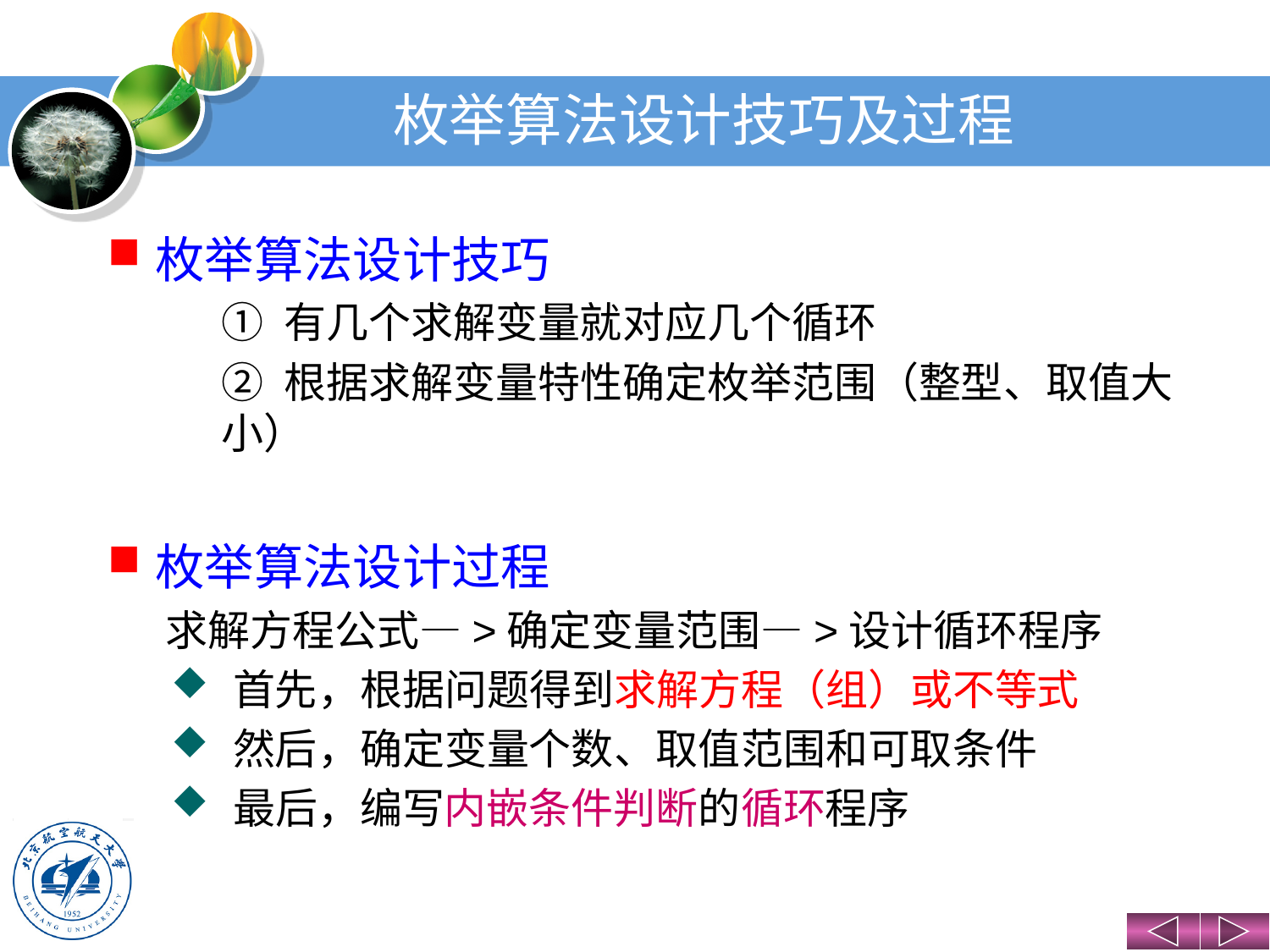

# 枚举算法设计技巧及过程
枚举算法设计技巧
① 有几个求解变量就对应几个循环
② 根据求解变量特性确定枚举范围（整型、取值大小）

枚举算法设计过程
     求解方程公式—>确定变量范围—>设计循环程序
首先，根据问题得到求解方程（组）或不等式
然后，确定变量个数、取值范围和可取条件
最后，编写内嵌条件判断的循环程序

50